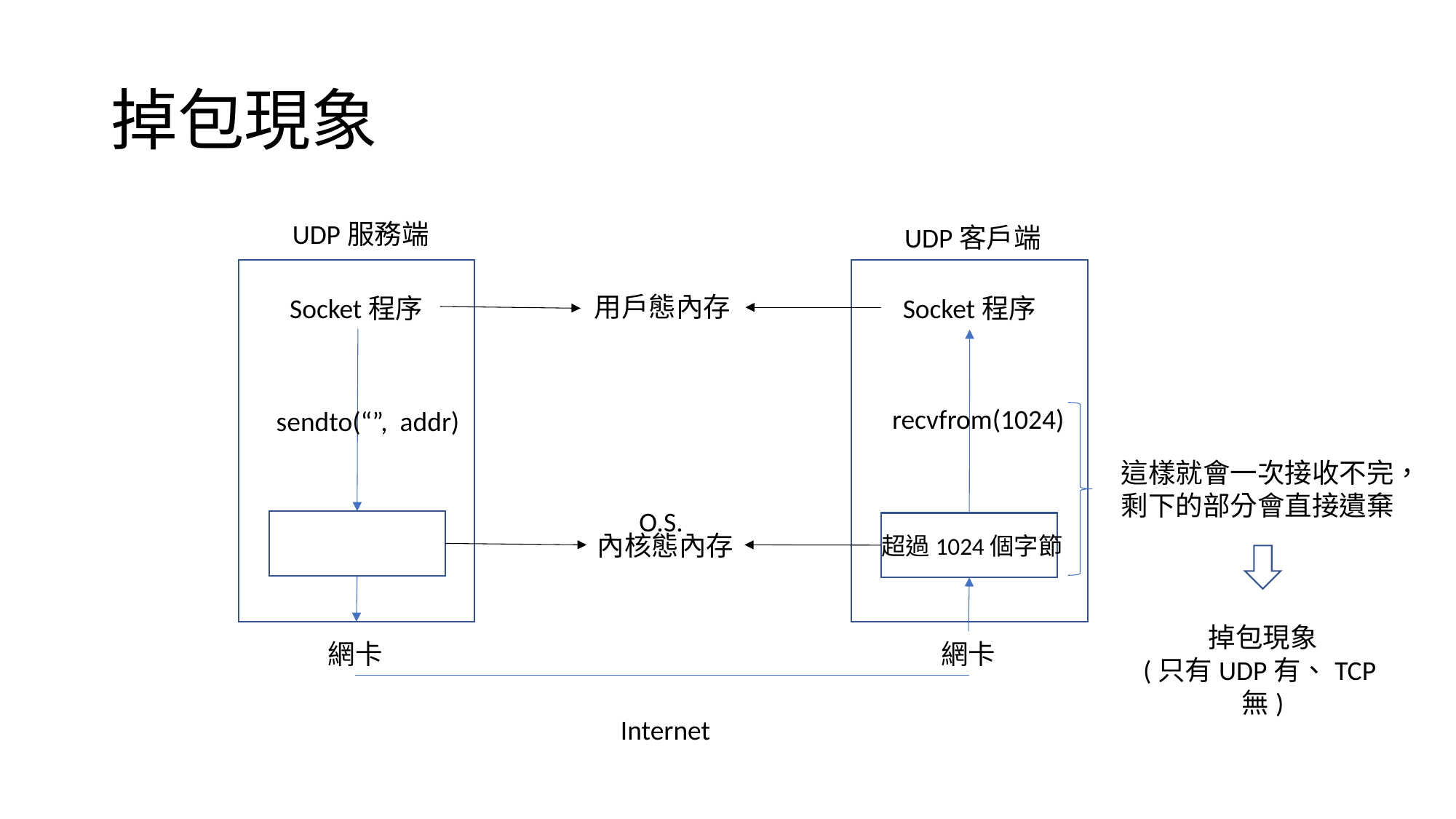

# 掉包現象
UDP服務端
UDP客戶端

用戶態內存
Socket程序
Socket程序
recvfrom(1024)
sendto(“”,  addr)

這樣就會一次接收不完，
剩下的部分會直接遺棄
O.S.

內核態內存
超過1024個字節

掉包現象
(只有UDP有、TCP無)
網卡
網卡
Internet